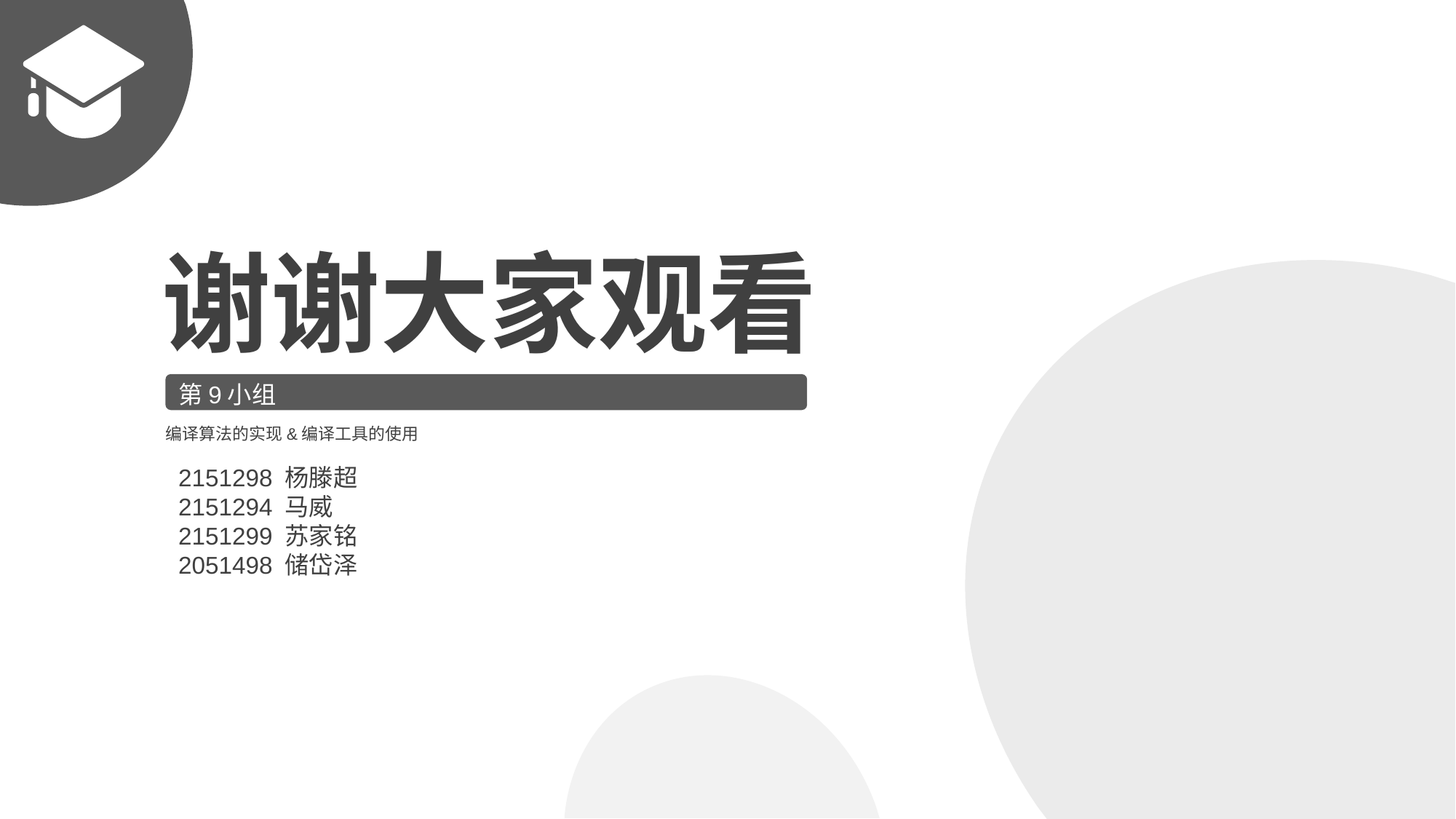

谢谢大家观看
第9小组

编译算法的实现&编译工具的使用
2151298 杨滕超
2151294 马威
2151299 苏家铭
2051498 储岱泽